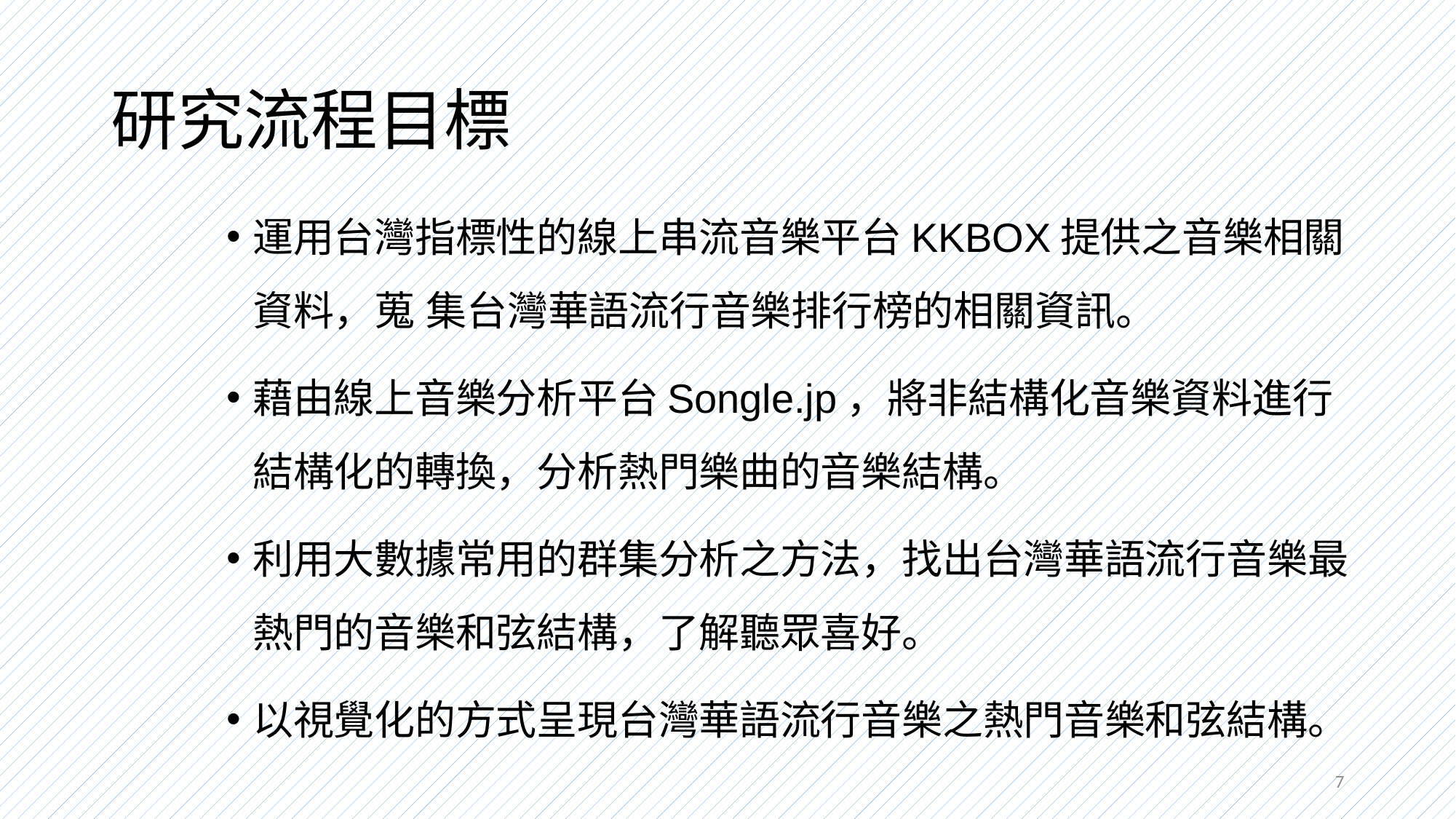

# 研究流程目標
運用台灣指標性的線上串流音樂平台KKBOX提供之音樂相關資料，蒐 集台灣華語流行音樂排行榜的相關資訊。
藉由線上音樂分析平台Songle.jp，將非結構化音樂資料進行結構化的轉換，分析熱門樂曲的音樂結構。
利用大數據常用的群集分析之方法，找出台灣華語流行音樂最熱門的音樂和弦結構，了解聽眾喜好。
以視覺化的方式呈現台灣華語流行音樂之熱門音樂和弦結構。
7